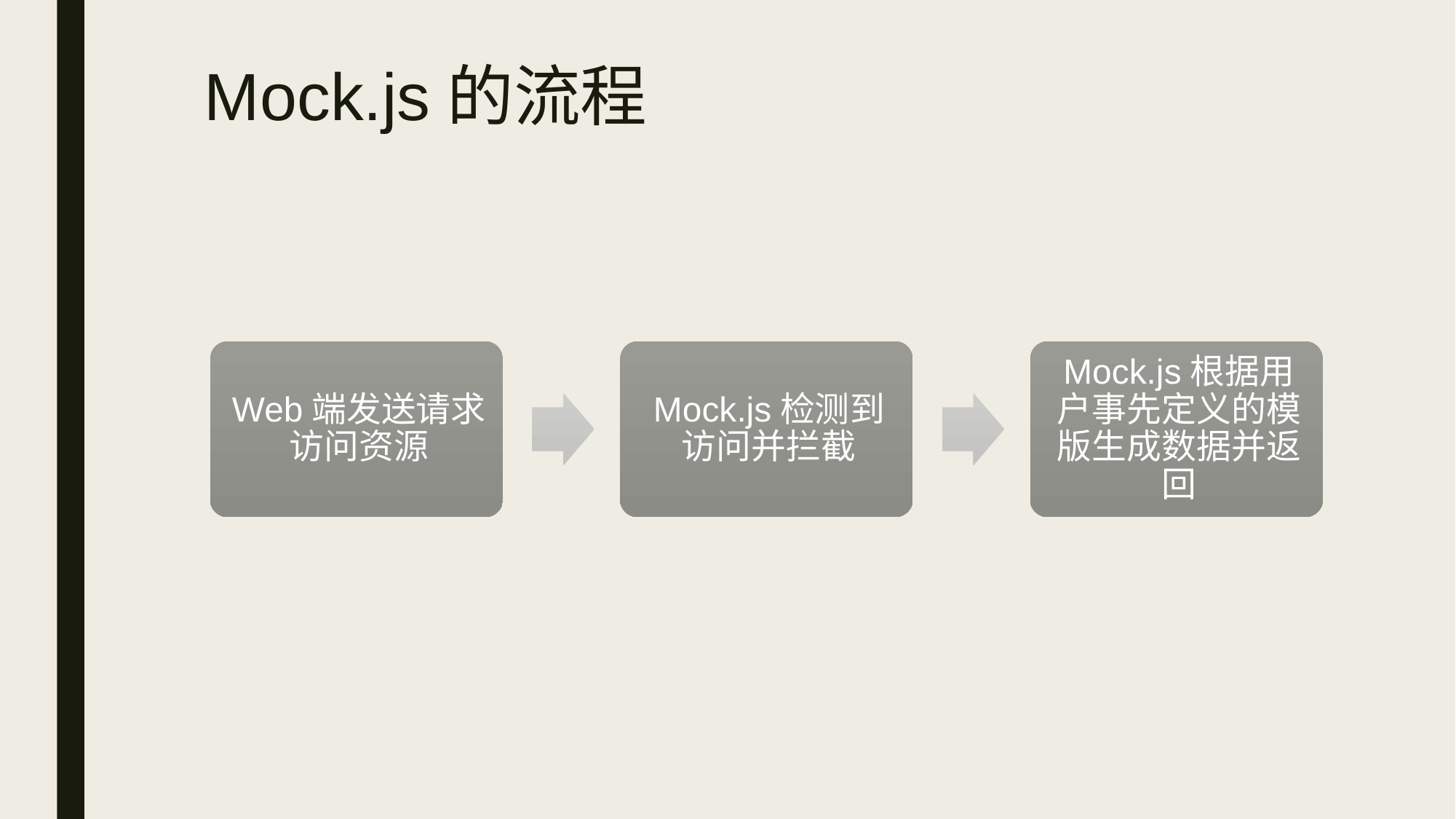

# Mock.js的流程
Web端发送请求访问资源

Mock.js检测到访问并拦截

Mock.js根据用户事先定义的模版生成数据并返回